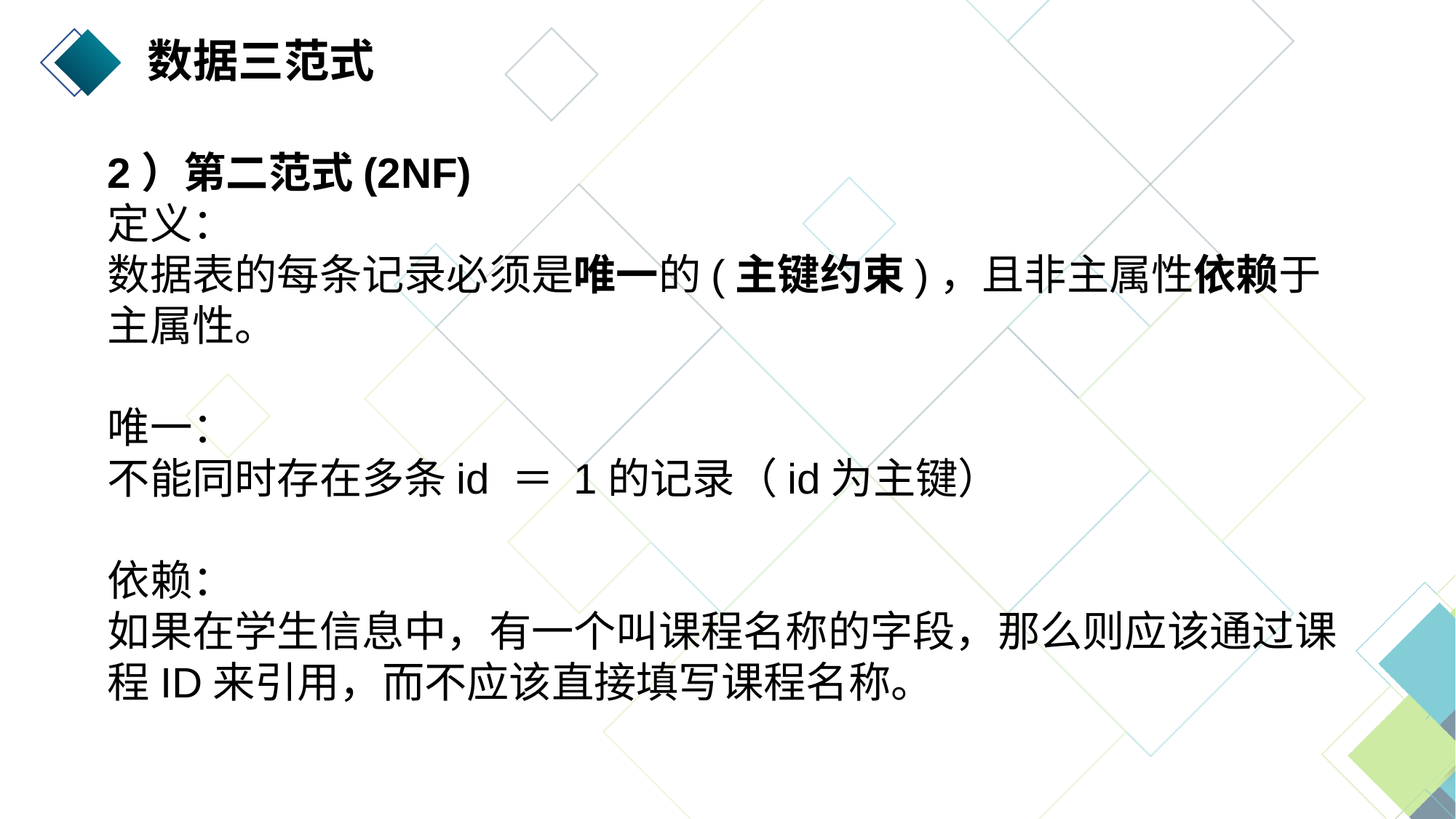

数据三范式
2）第二范式(2NF)
定义：
数据表的每条记录必须是唯一的(主键约束)，且非主属性依赖于主属性。

唯一：
不能同时存在多条id ＝ 1的记录（id为主键）

依赖：
如果在学生信息中，有一个叫课程名称的字段，那么则应该通过课程ID来引用，而不应该直接填写课程名称。